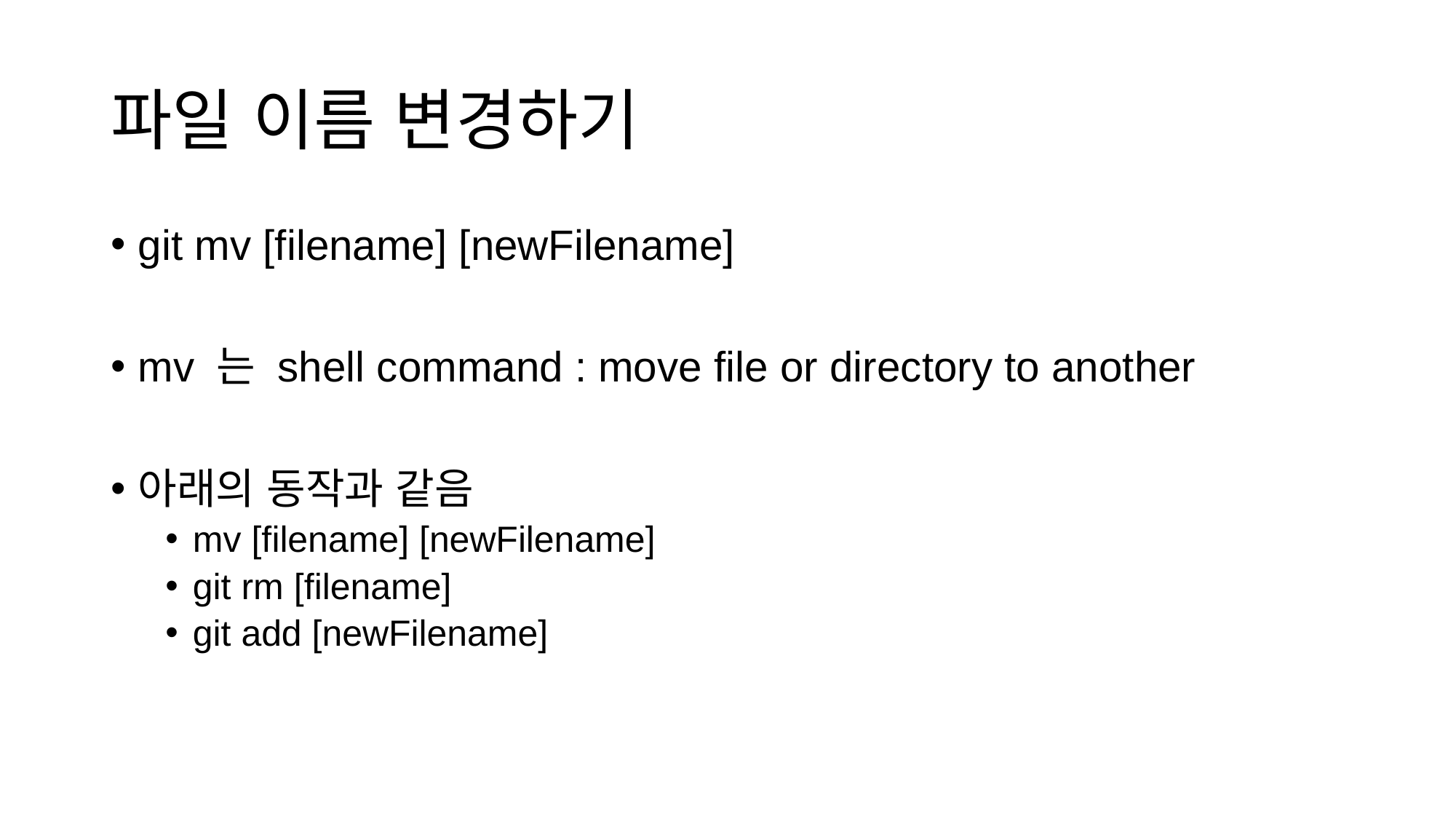

# 파일 이름 변경하기
git mv [filename] [newFilename]

mv 는 shell command : move file or directory to another

아래의 동작과 같음
mv [filename] [newFilename]
git rm [filename]
git add [newFilename]